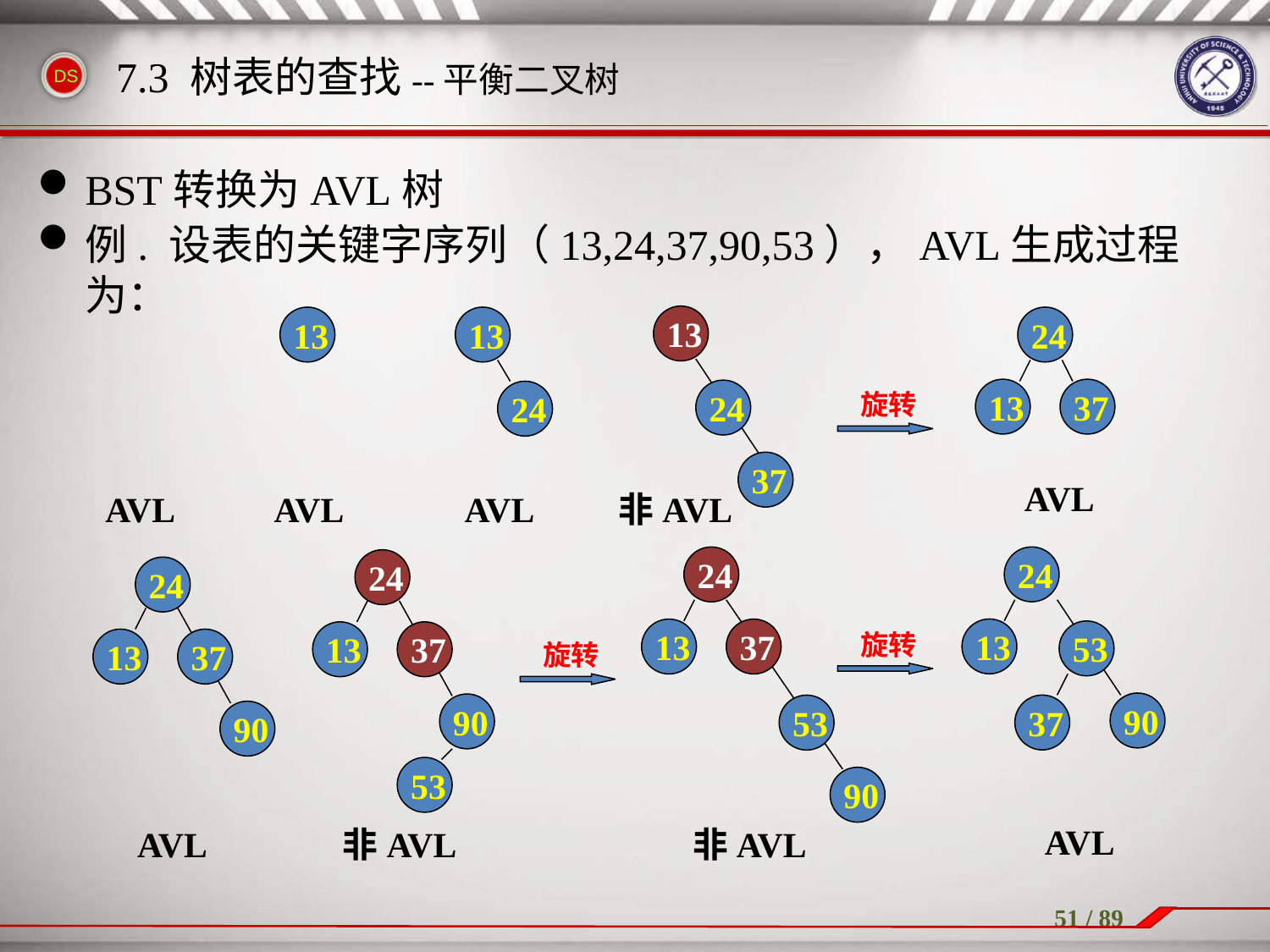

BST转换为AVL树
例. 设表的关键字序列（13,24,37,90,53），AVL生成过程为：

7.3 树表的查找--平衡二叉树
13

24
37
非AVL
13
AVL
13

24
AVL
24

13
37
AVL
旋转

AVL
24

13
37
53
90
非AVL
24

13
53

90
37
AVL
24

13
37
90

53
非AVL
24

13
37
90
AVL
旋转

旋转